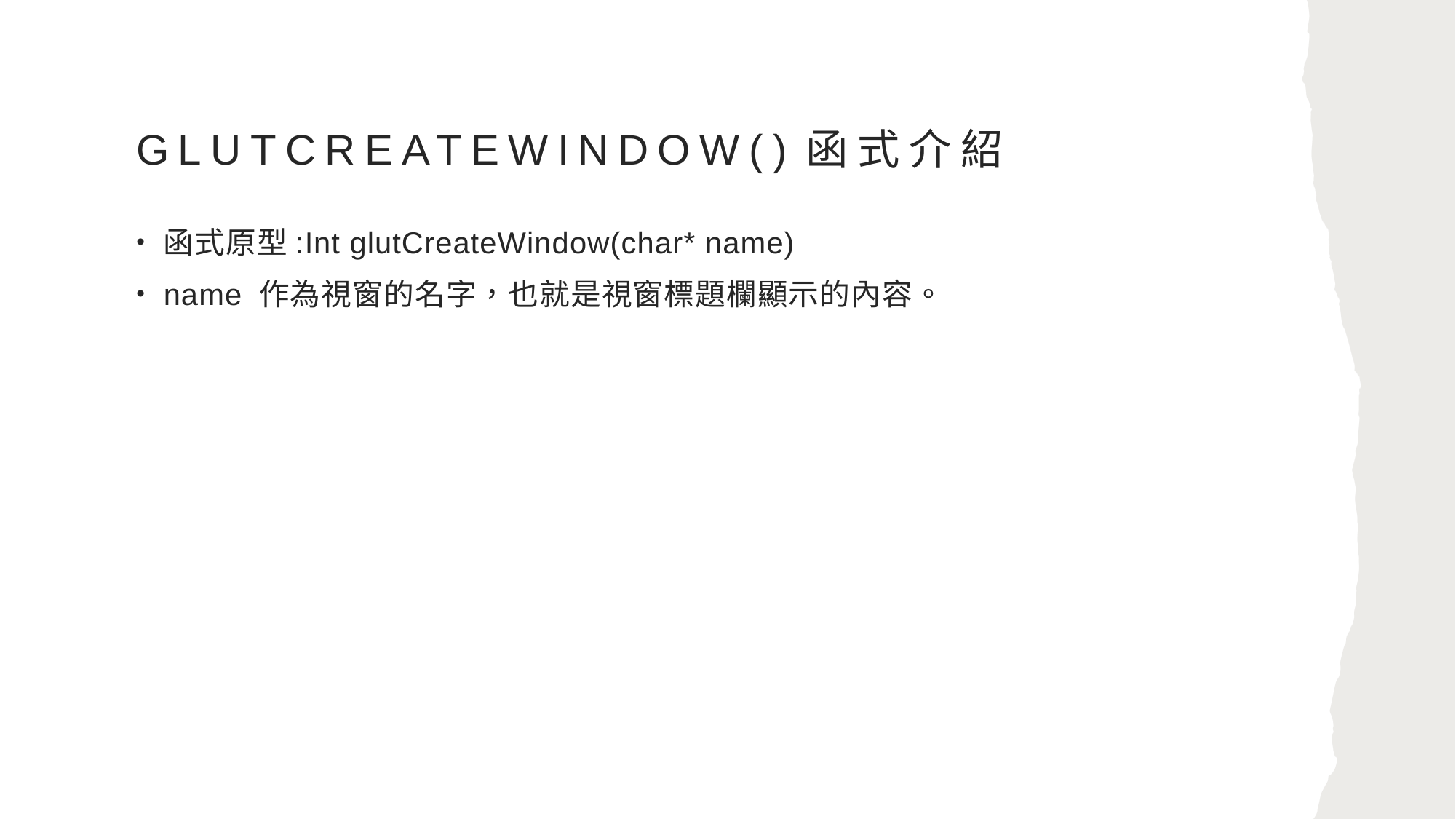

# glutCreateWindow()函式介紹
函式原型:Int glutCreateWindow(char* name)
name 作為視窗的名字，也就是視窗標題欄顯示的內容。